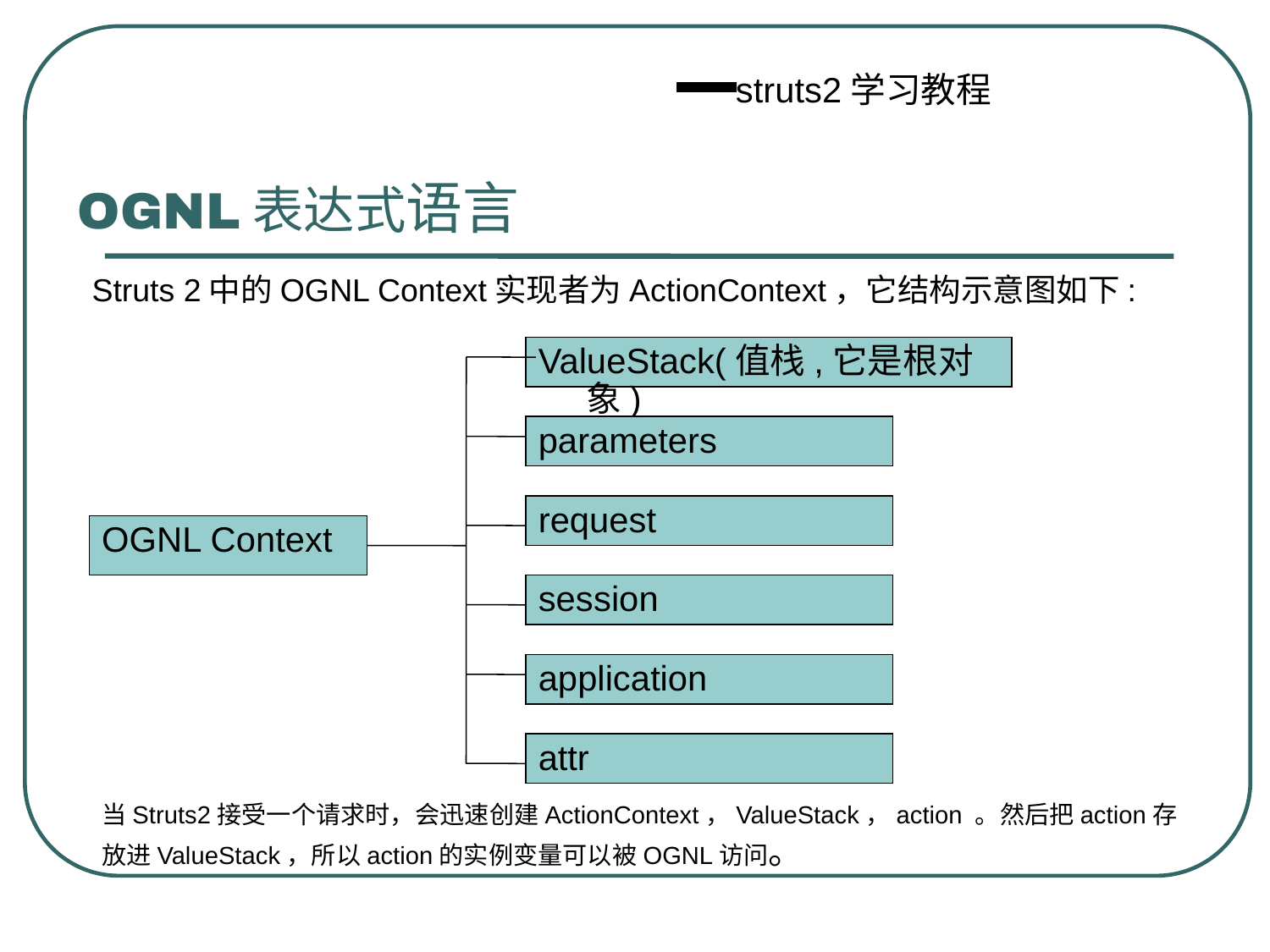

OGNL表达式语言
Struts 2中的OGNL Context实现者为ActionContext，它结构示意图如下:
ValueStack(值栈,它是根对象)
parameters
request
OGNL Context
session
application
attr
当Struts2接受一个请求时，会迅速创建ActionContext，ValueStack，action 。然后把action存放进ValueStack，所以action的实例变量可以被OGNL访问。